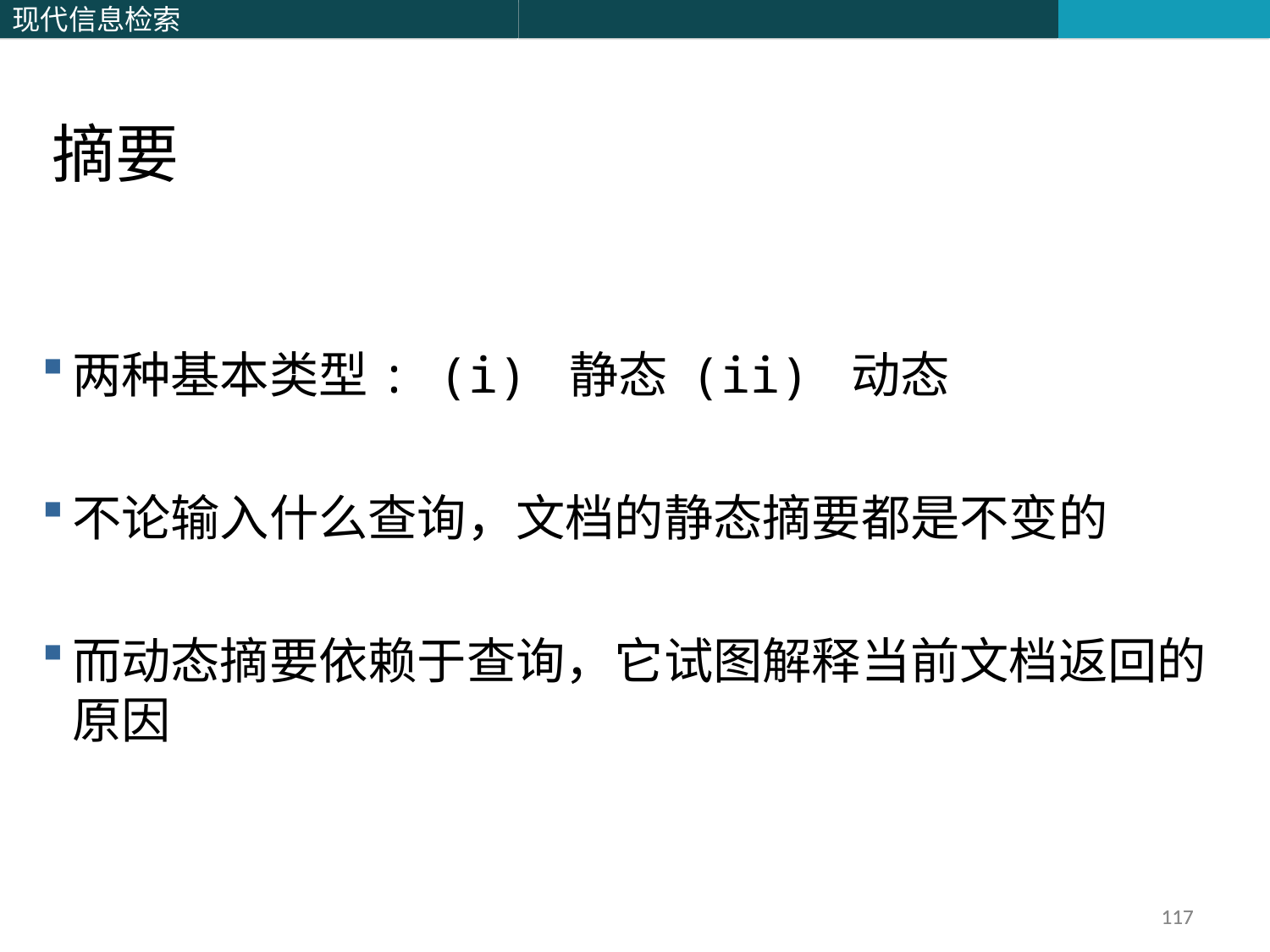

摘要
两种基本类型: (i) 静态 (ii) 动态

不论输入什么查询，文档的静态摘要都是不变的

而动态摘要依赖于查询，它试图解释当前文档返回的原因
117
117